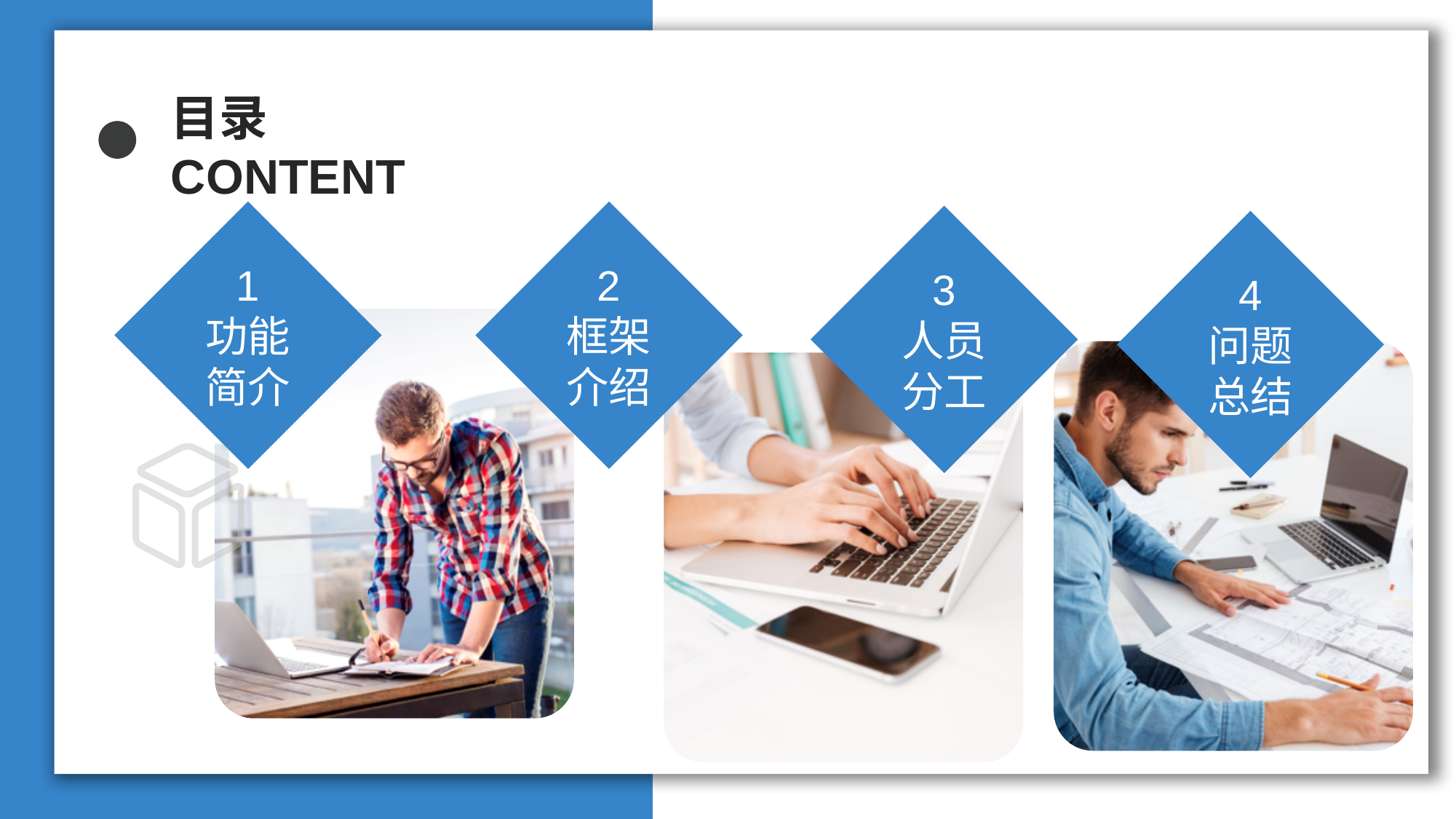

目录
CONTENT

1
功能简介
2
框架介绍
3
人员分工
4
问题总结